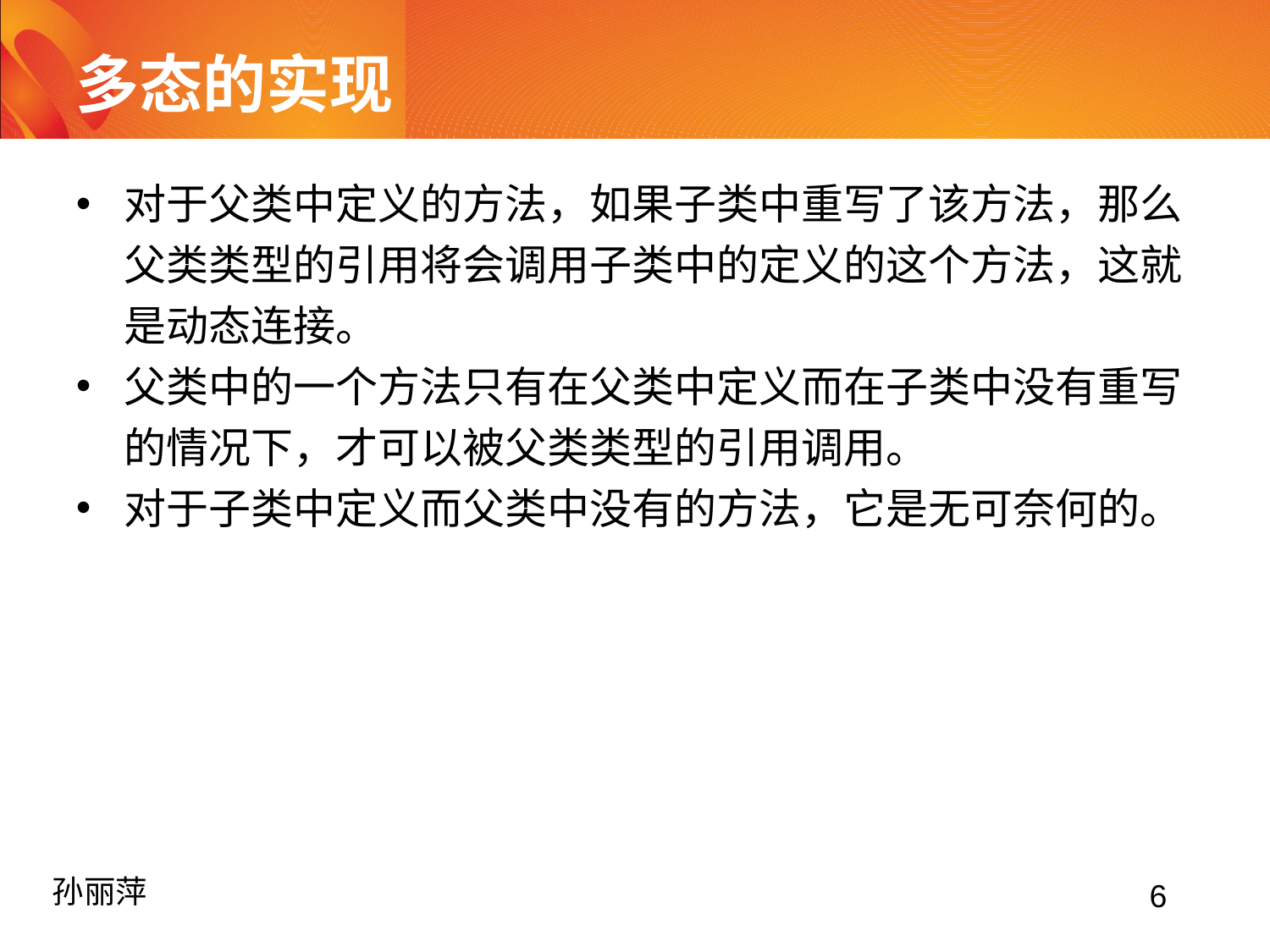

# 多态的实现
对于父类中定义的方法，如果子类中重写了该方法，那么父类类型的引用将会调用子类中的定义的这个方法，这就是动态连接。
父类中的一个方法只有在父类中定义而在子类中没有重写的情况下，才可以被父类类型的引用调用。
对于子类中定义而父类中没有的方法，它是无可奈何的。